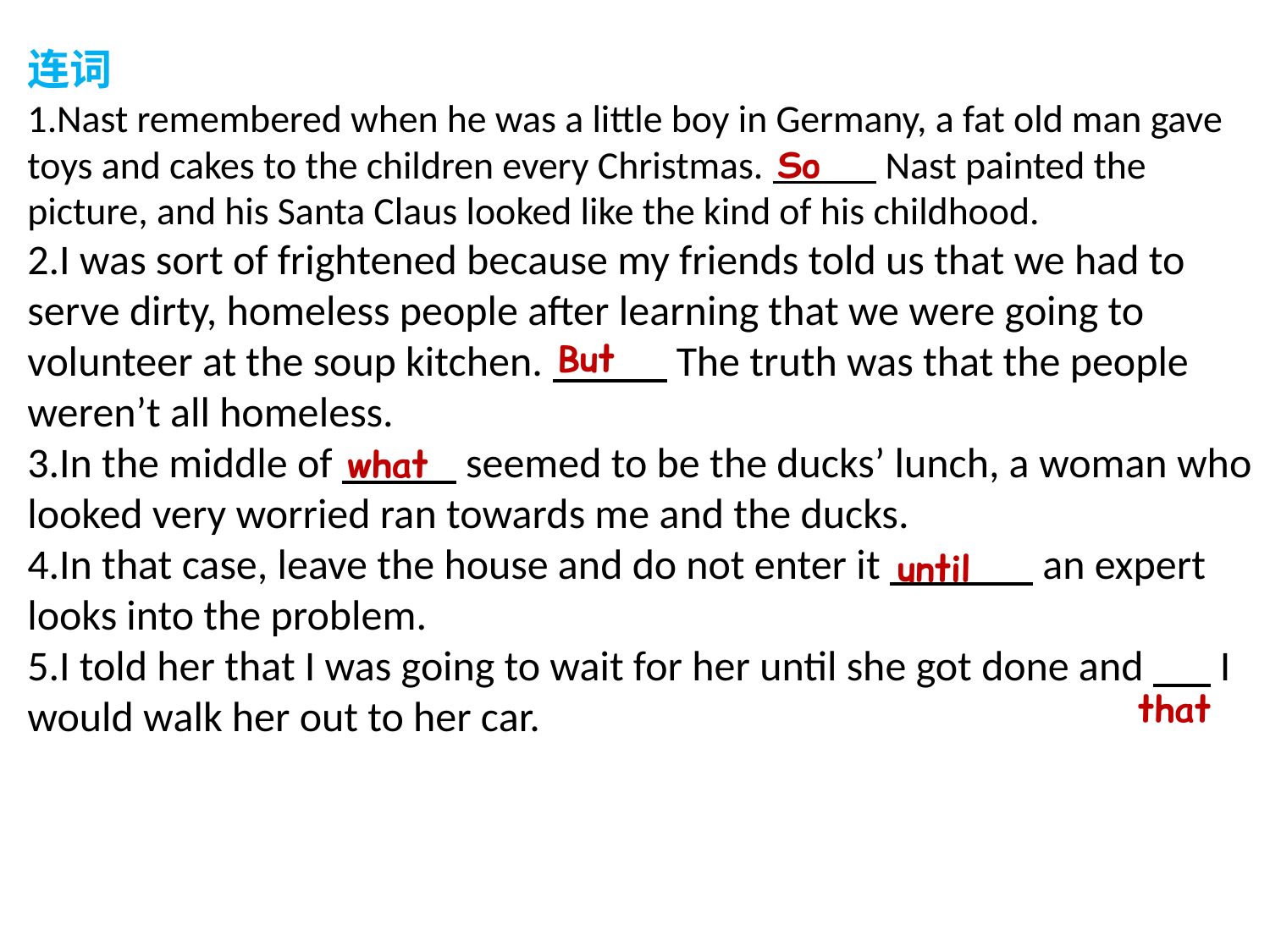

连词
1.Nast remembered when he was a little boy in Germany, a fat old man gave toys and cakes to the children every Christmas.              Nast painted the picture, and his Santa Claus looked like the kind of his childhood.
2.I was sort of frightened because my friends told us that we had to serve dirty, homeless people after learning that we were going to volunteer at the soup kitchen.              The truth was that the people weren’t all homeless.
3.In the middle of              seemed to be the ducks’ lunch, a woman who looked very worried ran towards me and the ducks.
4.In that case, leave the house and do not enter it                 an expert looks into the problem.
5.I told her that I was going to wait for her until she got done and        I would walk her out to her car.
So
But
what
until
that